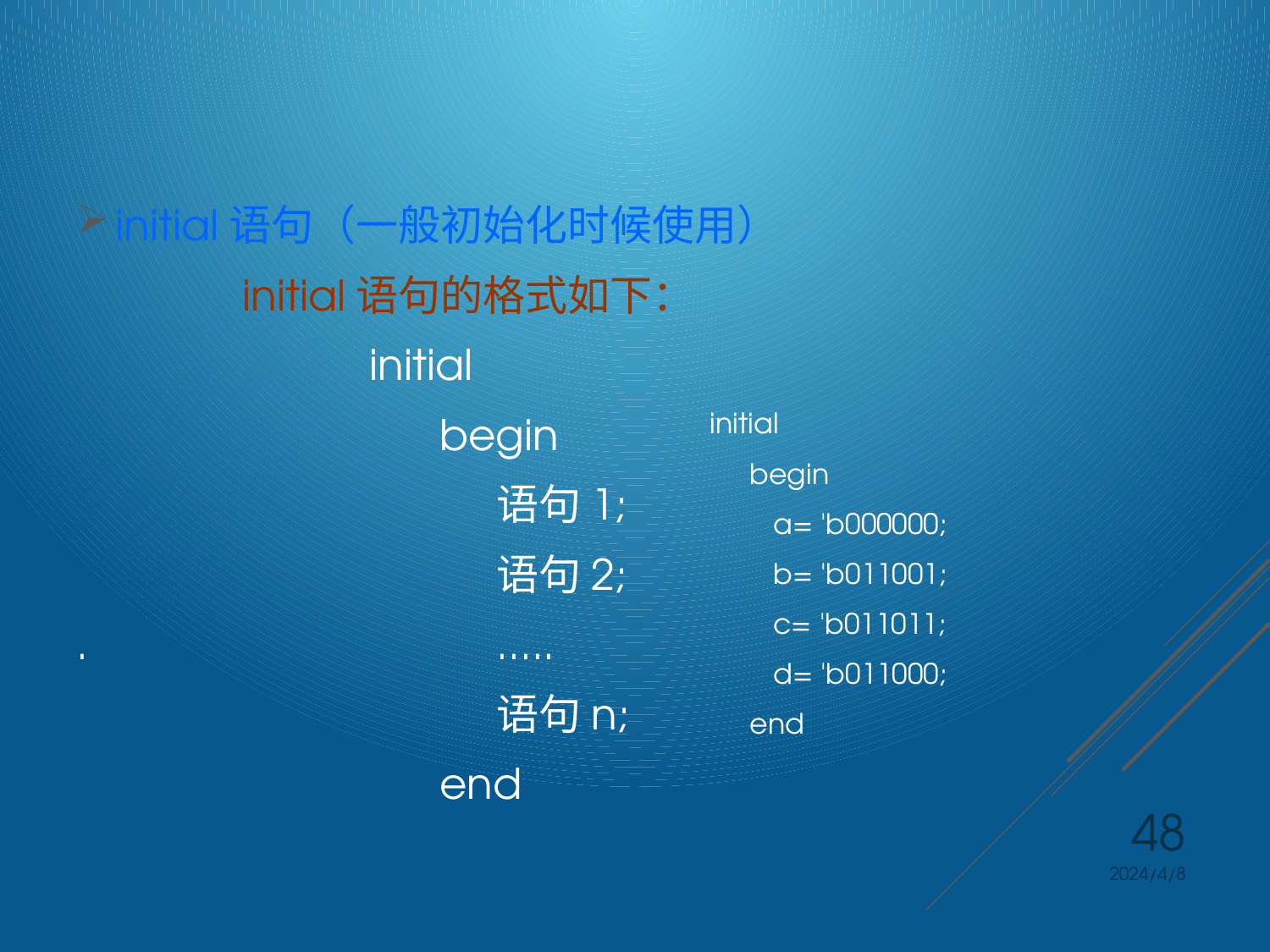

initial语句（一般初始化时候使用）
		initial语句的格式如下：
			initial
 			      begin
				语句1;
				语句2;
.				.....
				语句n;
 			      end

initial
	begin
	   a= 'b000000;
	   b= 'b011001;
	   c= 'b011011;
	   d= 'b011000;
	end
48
2024/4/8